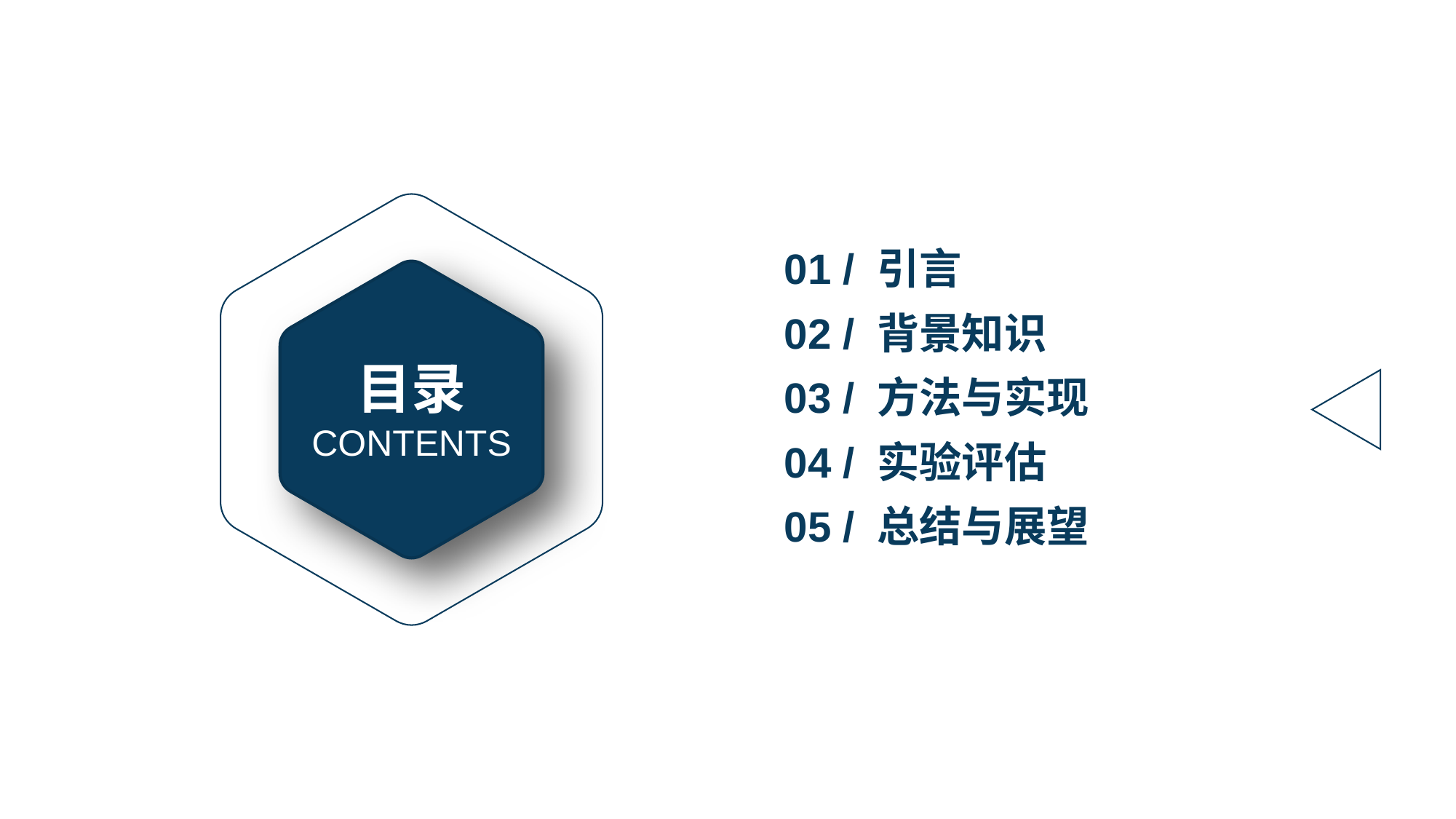

01 / 引言

02 / 背景知识
目录
CONTENTS
03 / 方法与实现

04 / 实验评估
05 / 总结与展望